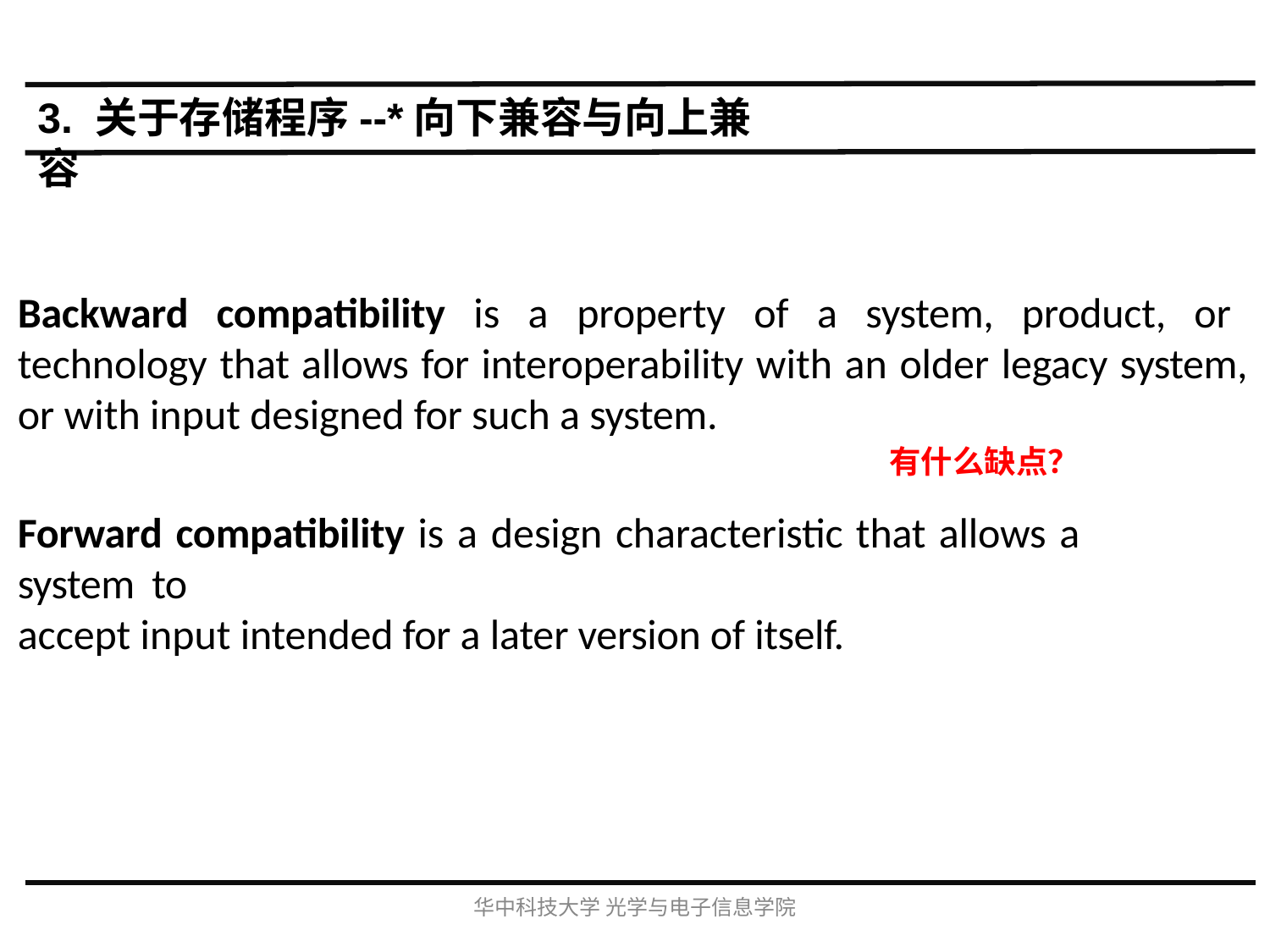

# 3. 关于存储程序--*向下兼容与向上兼容
Backward compatibility is a property of a system, product, or  technology that allows for interoperability with an older legacy system,  or with input designed for such a system.
有什么缺点？
Forward compatibility is a design characteristic that allows a system to
accept input intended for a later version of itself.
华中科技大学光学与电子信息学院